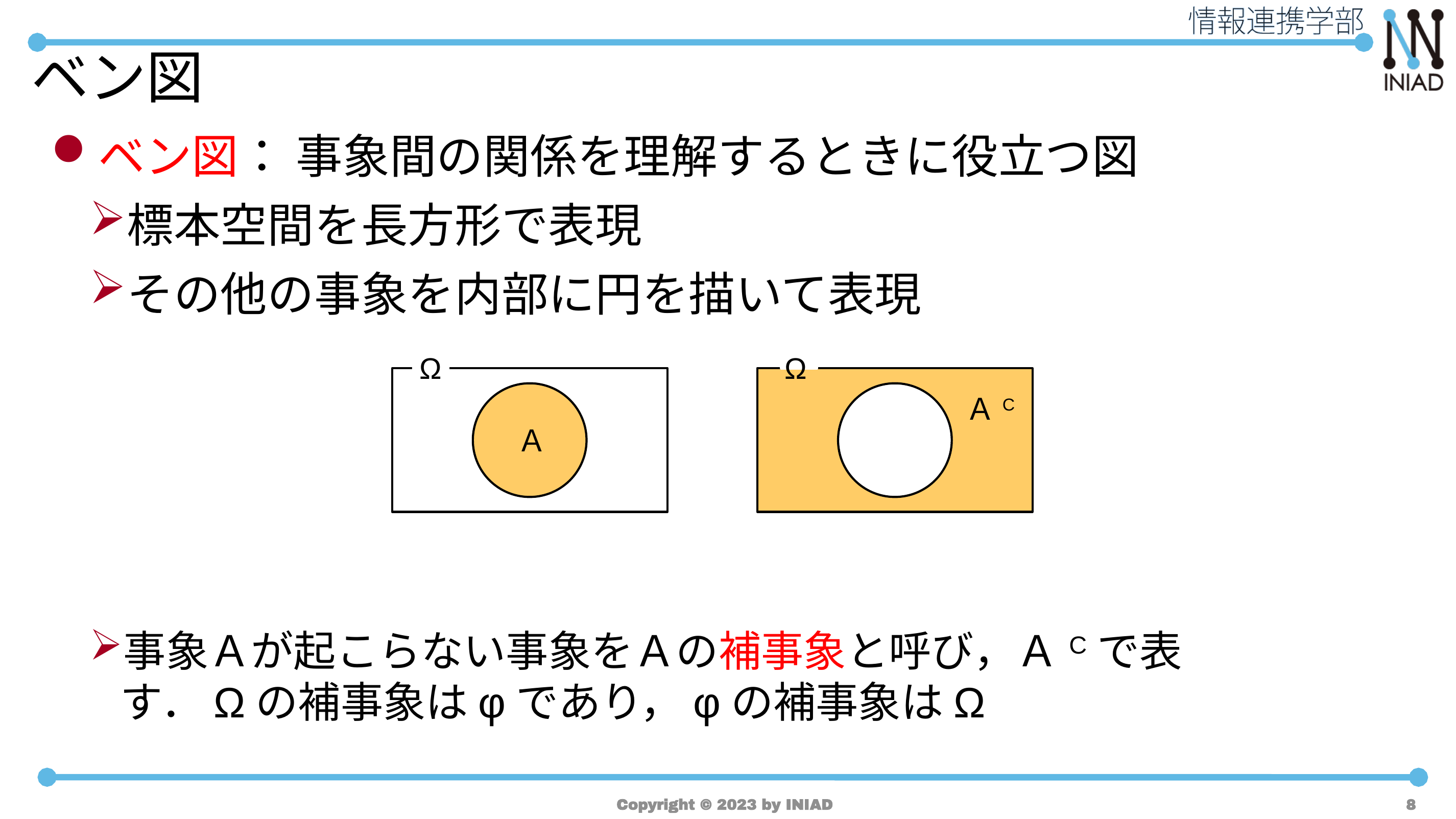

# ベン図
ベン図： 事象間の関係を理解するときに役立つ図
標本空間を長方形で表現
その他の事象を内部に円を描いて表現
Ω

Ａ
Ω

ＡC
事象Ａが起こらない事象をＡの補事象と呼び，ＡCで表す．Ωの補事象はφであり，φの補事象はΩ
Copyright © 2023 by INIAD
8